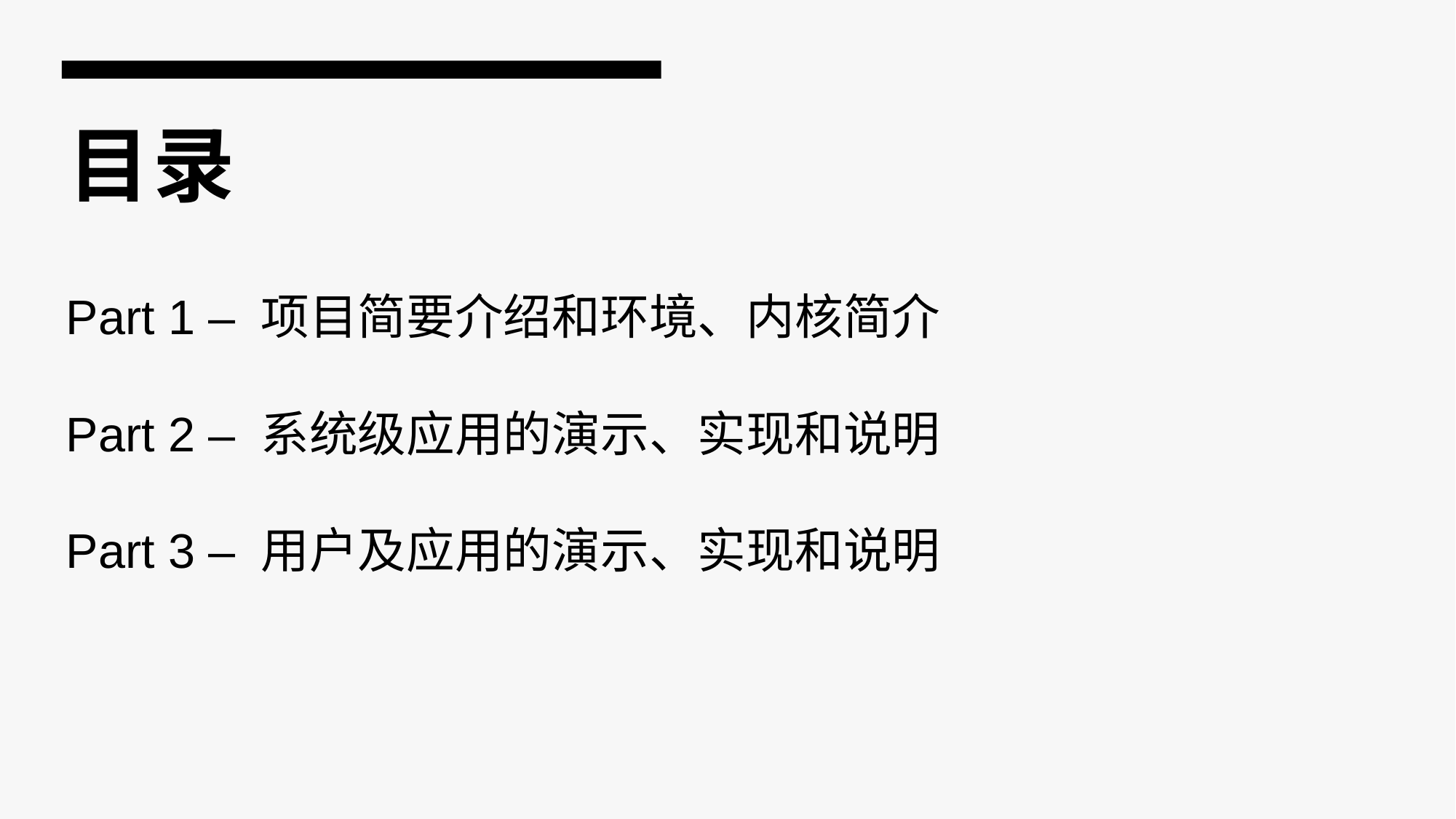

# 目录
Part 1 – 项目简要介绍和环境、内核简介

Part 2 – 系统级应用的演示、实现和说明

Part 3 – 用户及应用的演示、实现和说明